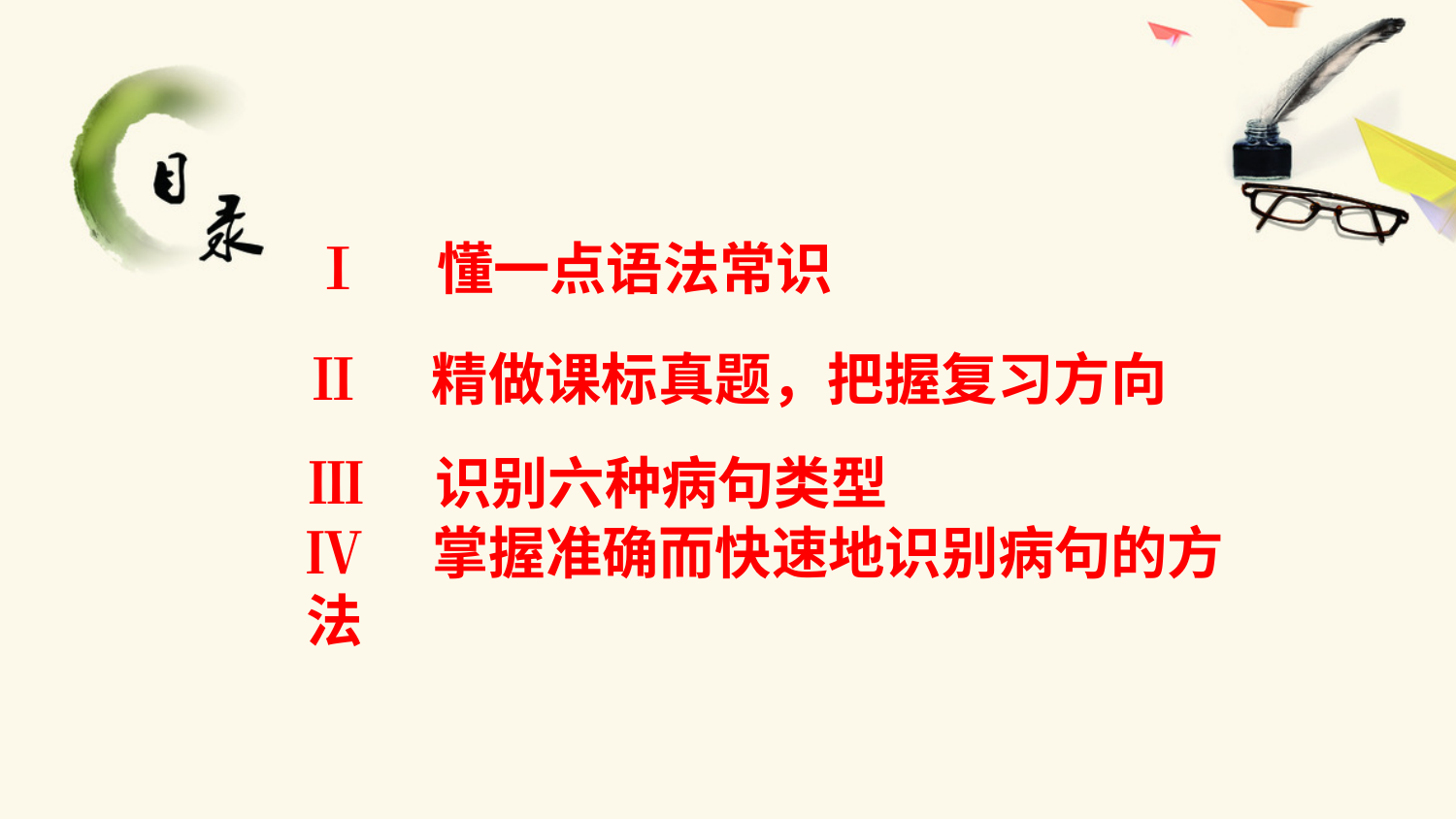

Ⅰ　懂一点语法常识
Ⅱ　精做课标真题，把握复习方向
Ⅲ　识别六种病句类型
Ⅳ　掌握准确而快速地识别病句的方法